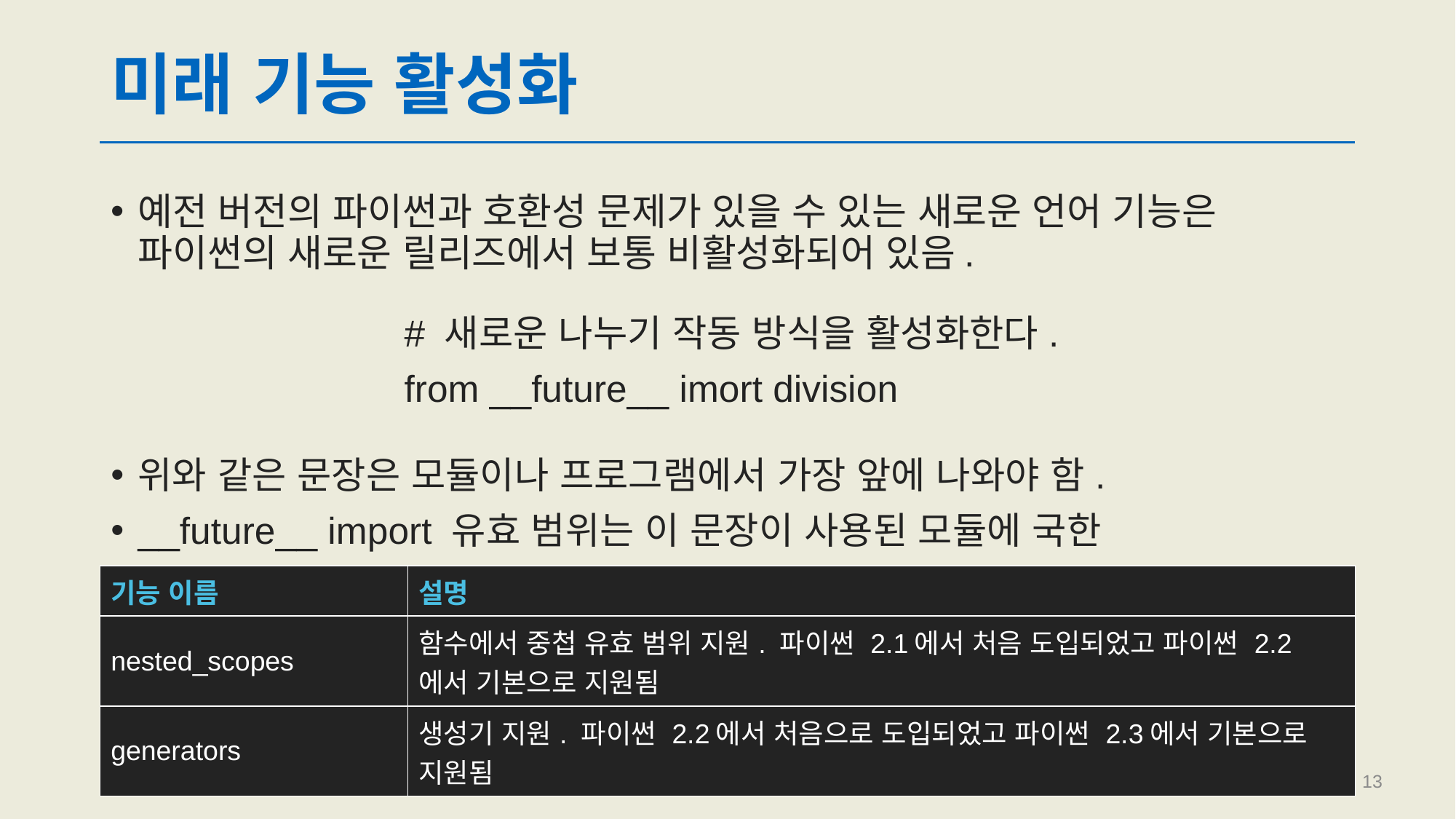

# 미래 기능 활성화
예전 버전의 파이썬과 호환성 문제가 있을 수 있는 새로운 언어 기능은 파이썬의 새로운 릴리즈에서 보통 비활성화되어 있음.

# 새로운 나누기 작동 방식을 활성화한다.
from __future__ imort division
위와 같은 문장은 모듈이나 프로그램에서 가장 앞에 나와야 함.
__future__ import 유효 범위는 이 문장이 사용된 모듈에 국한
| 기능 이름 | 설명 |
| --- | --- |
| nested\_scopes | 함수에서 중첩 유효 범위 지원. 파이썬 2.1에서 처음 도입되었고 파이썬 2.2에서 기본으로 지원됨 |
| generators | 생성기 지원. 파이썬 2.2에서 처음으로 도입되었고 파이썬 2.3에서 기본으로 지원됨 |
13